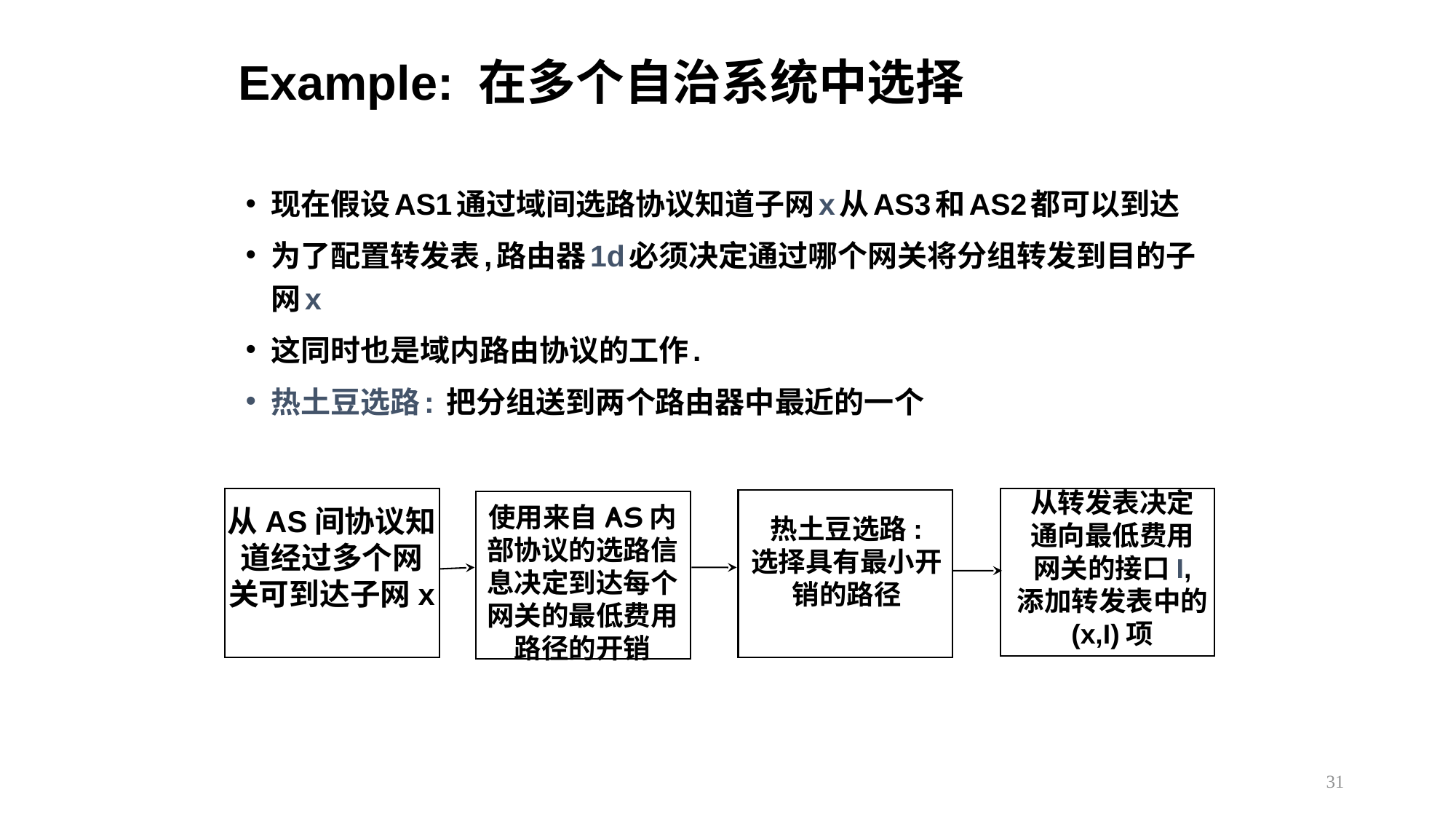

# Example: 在多个自治系统中选择
现在假设AS1通过域间选路协议知道子网x从AS3和AS2都可以到达
为了配置转发表,路由器1d必须决定通过哪个网关将分组转发到目的子网x
这同时也是域内路由协议的工作.
热土豆选路: 把分组送到两个路由器中最近的一个

从转发表决定
通向最低费用
网关的接口I,
添加转发表中的
(x,I)项

使用来自AS内部协议的选路信息决定到达每个网关的最低费用路径的开销

从AS间协议知
道经过多个网
关可到达子网x
热土豆选路:
选择具有最小开销的路径

31